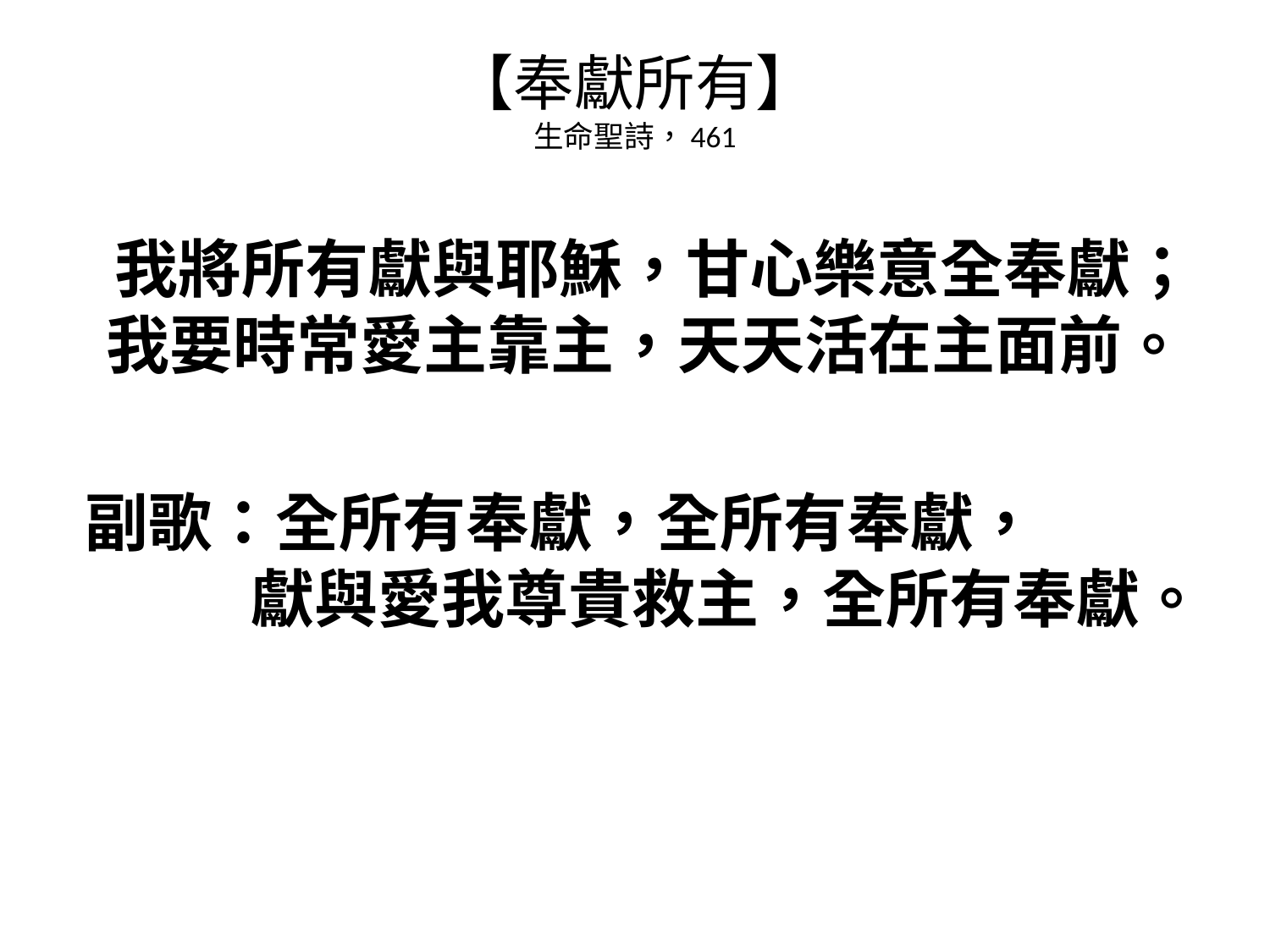

# 【奉獻所有】 生命聖詩，461
    我將所有獻與耶穌，甘心樂意全奉獻；
我要時常愛主靠主，天天活在主面前。

    副歌：全所有奉獻，全所有奉獻，
　　　獻與愛我尊貴救主，全所有奉獻。